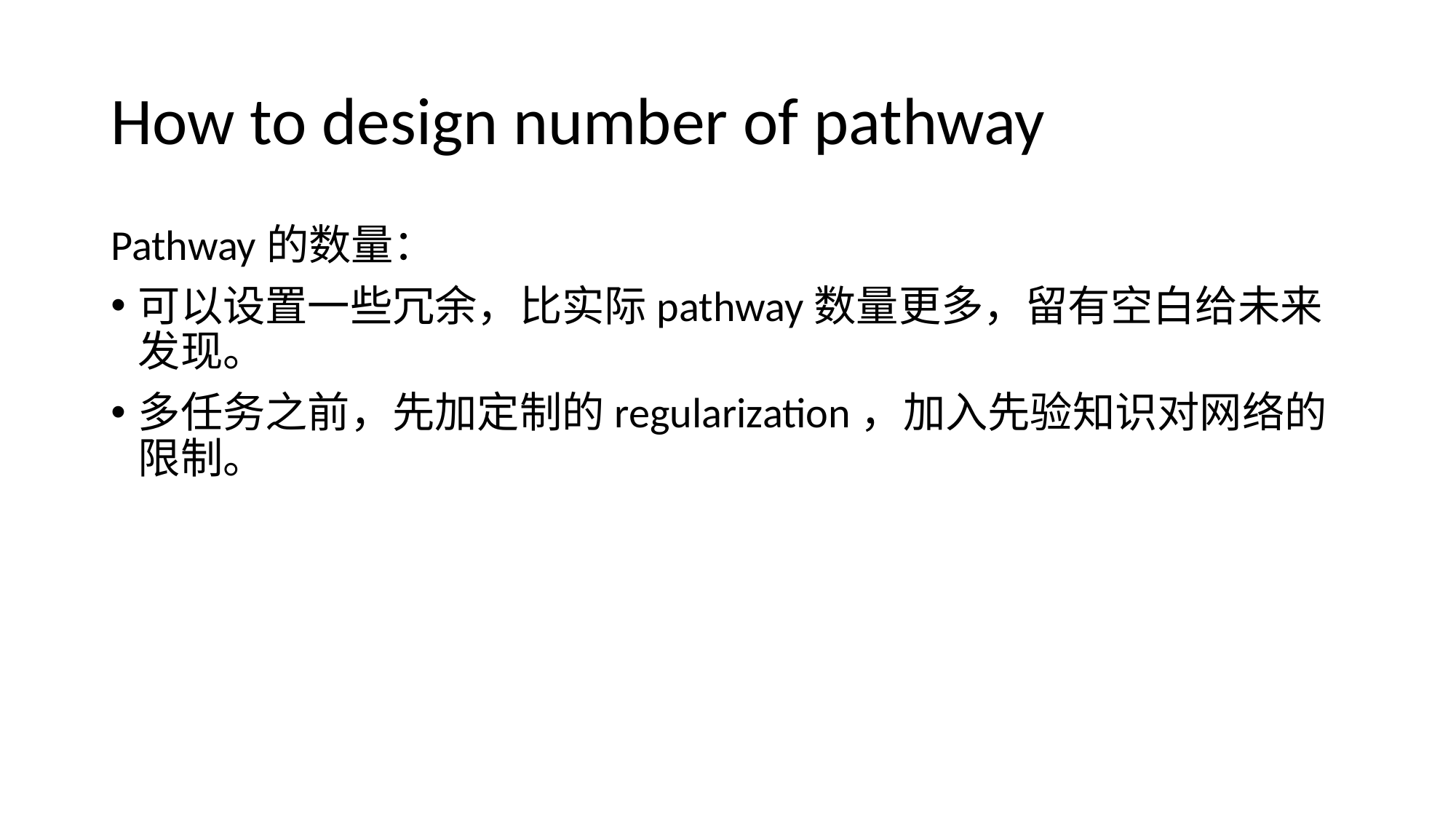

# How to design number of pathway
Pathway的数量：
可以设置一些冗余，比实际pathway数量更多，留有空白给未来发现。
多任务之前，先加定制的regularization，加入先验知识对网络的限制。